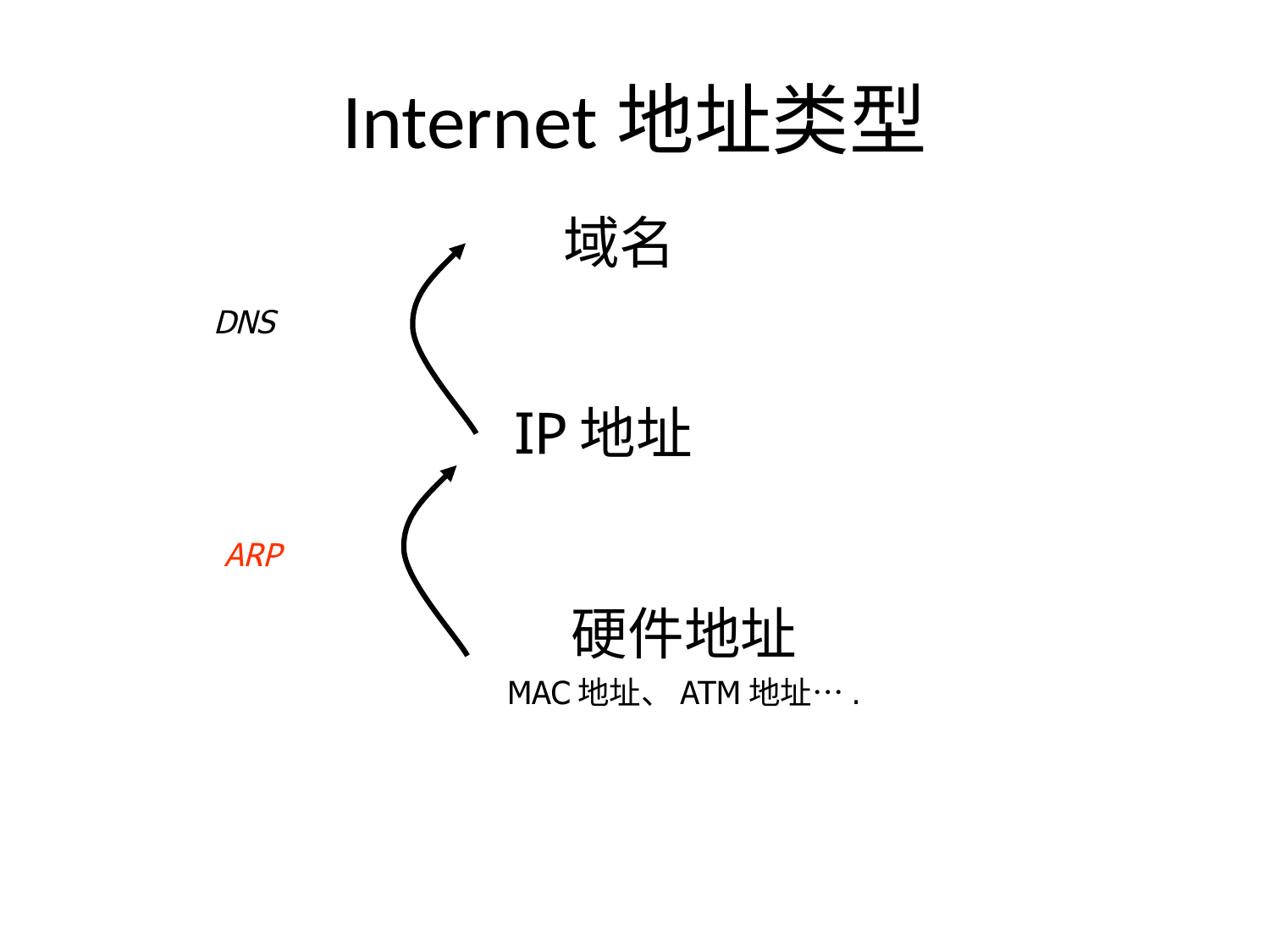

# Internet地址类型
域名

DNS
IP地址

ARP
硬件地址
MAC地址、ATM地址….